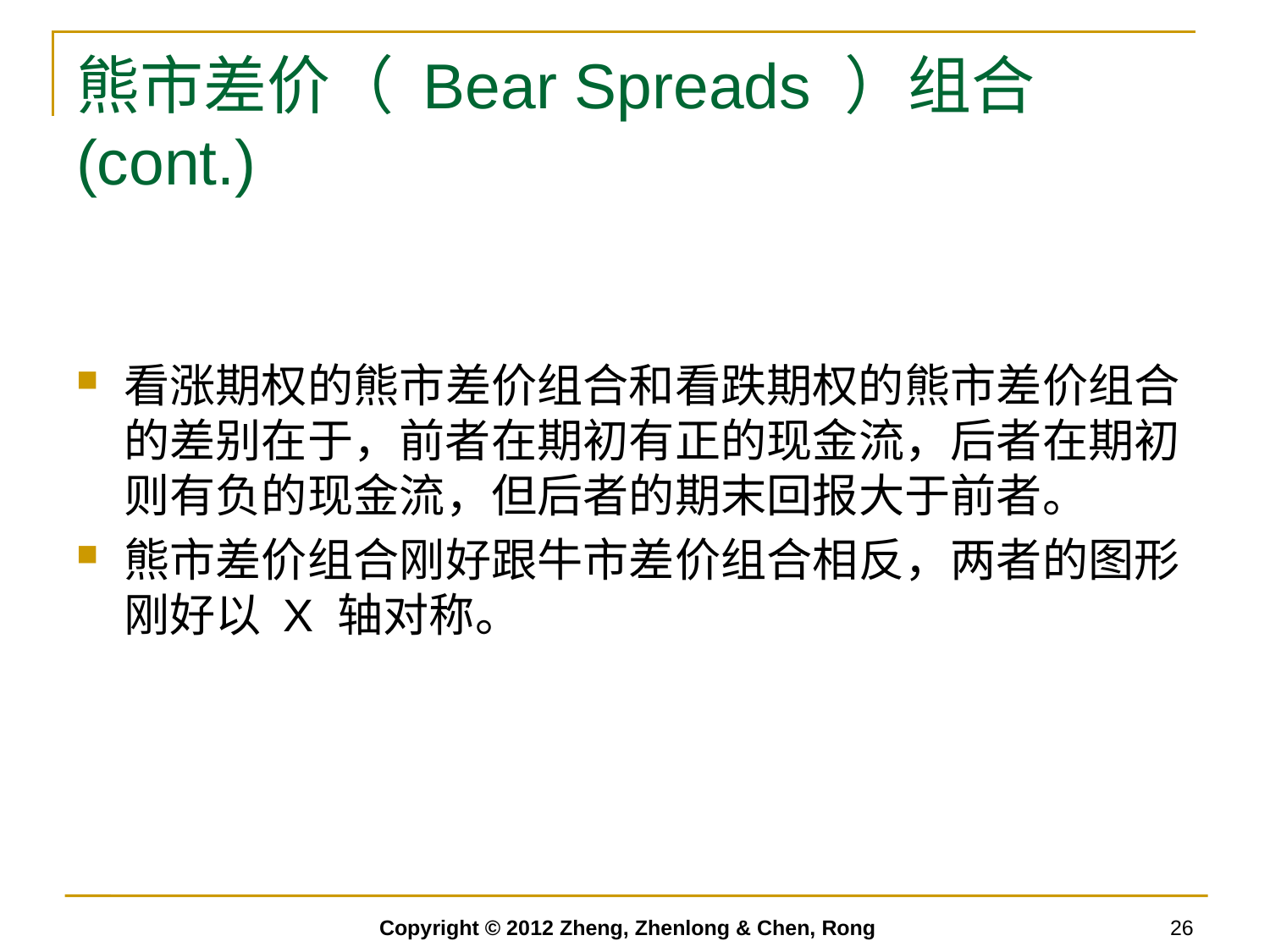

# 熊市差价（ Bear Spreads ）组合 (cont.)

看涨期权的熊市差价组合和看跌期权的熊市差价组合的差别在于，前者在期初有正的现金流，后者在期初则有负的现金流，但后者的期末回报大于前者。
熊市差价组合刚好跟牛市差价组合相反，两者的图形刚好以 X 轴对称。
Copyright © 2012 Zheng, Zhenlong & Chen, Rong
26